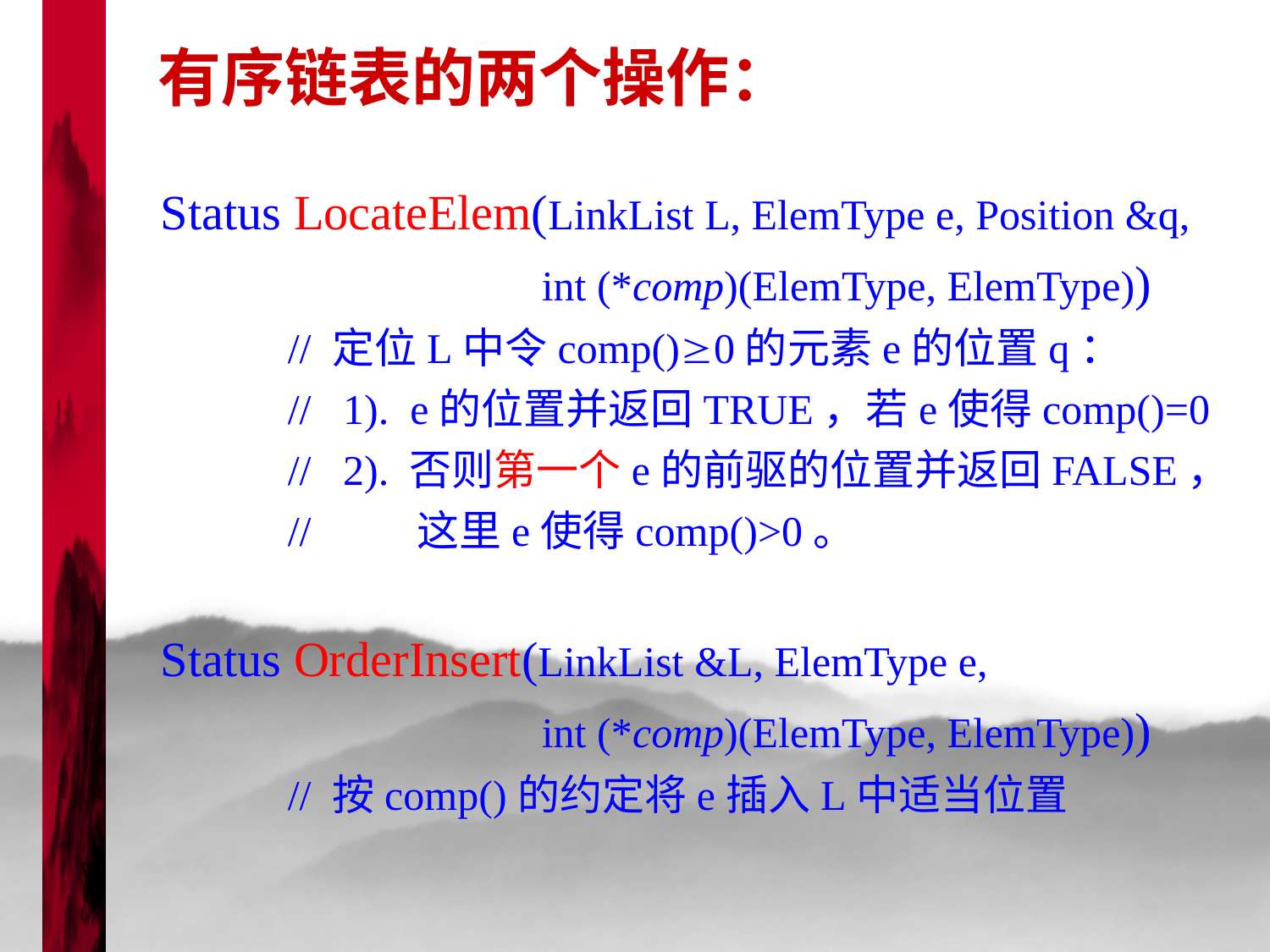

有序链表的两个操作：
Status LocateElem(LinkList L, ElemType e, Position &q,
			int (*comp)(ElemType, ElemType))
	// 定位L中令comp()≥0的元素e的位置q：
	//   1).  e的位置并返回TRUE，若e使得comp()=0
	//   2). 否则第一个e的前驱的位置并返回FALSE，
	//         这里e使得comp()>0。

Status OrderInsert(LinkList &L, ElemType e,
			int (*comp)(ElemType, ElemType))
	// 按comp()的约定将e插入L中适当位置